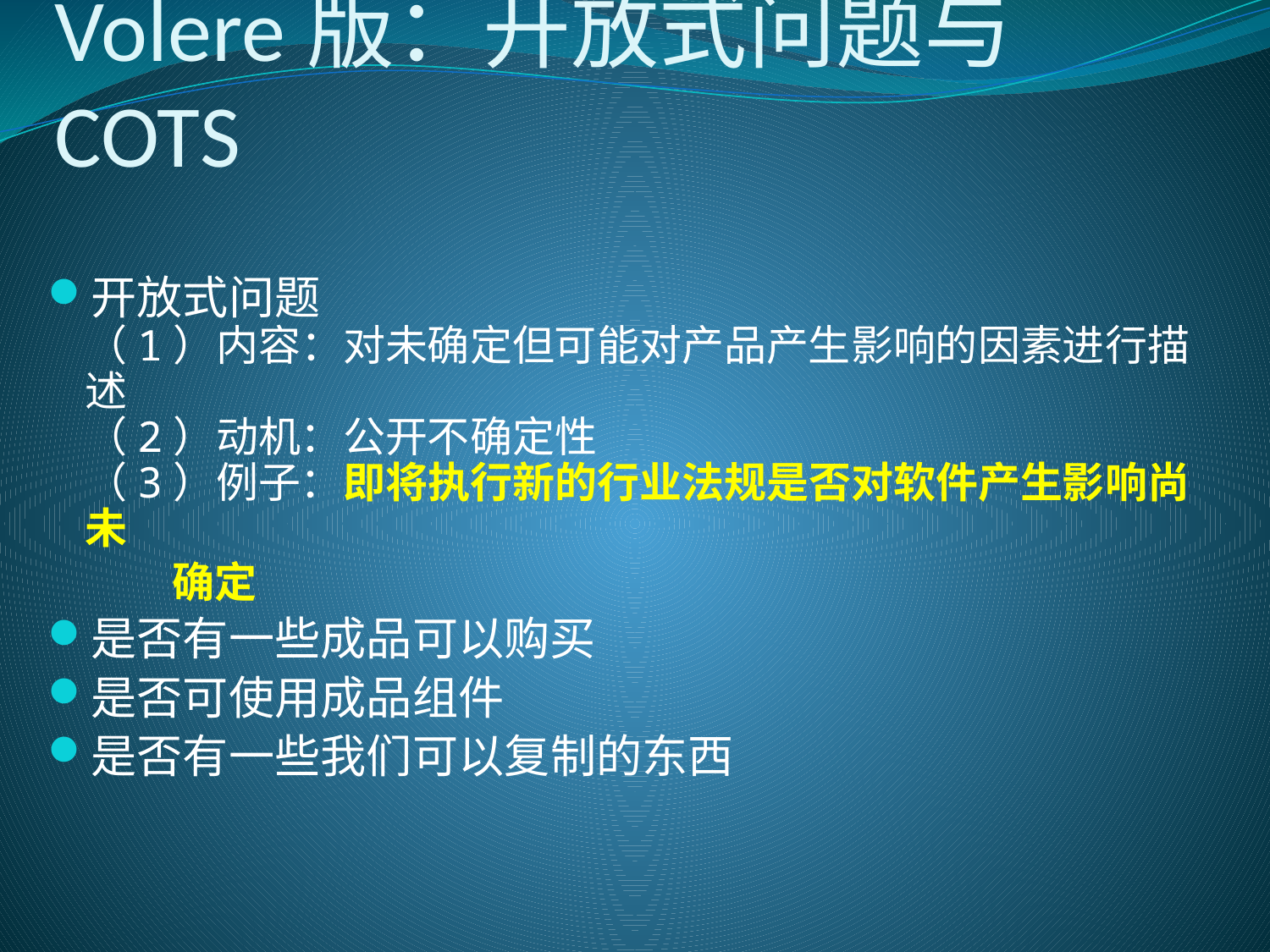

# Volere版：开放式问题与COTS
开放式问题
（1）内容：对未确定但可能对产品产生影响的因素进行描述
（2）动机：公开不确定性
（3）例子：即将执行新的行业法规是否对软件产生影响尚未
            确定
是否有一些成品可以购买
是否可使用成品组件
是否有一些我们可以复制的东西